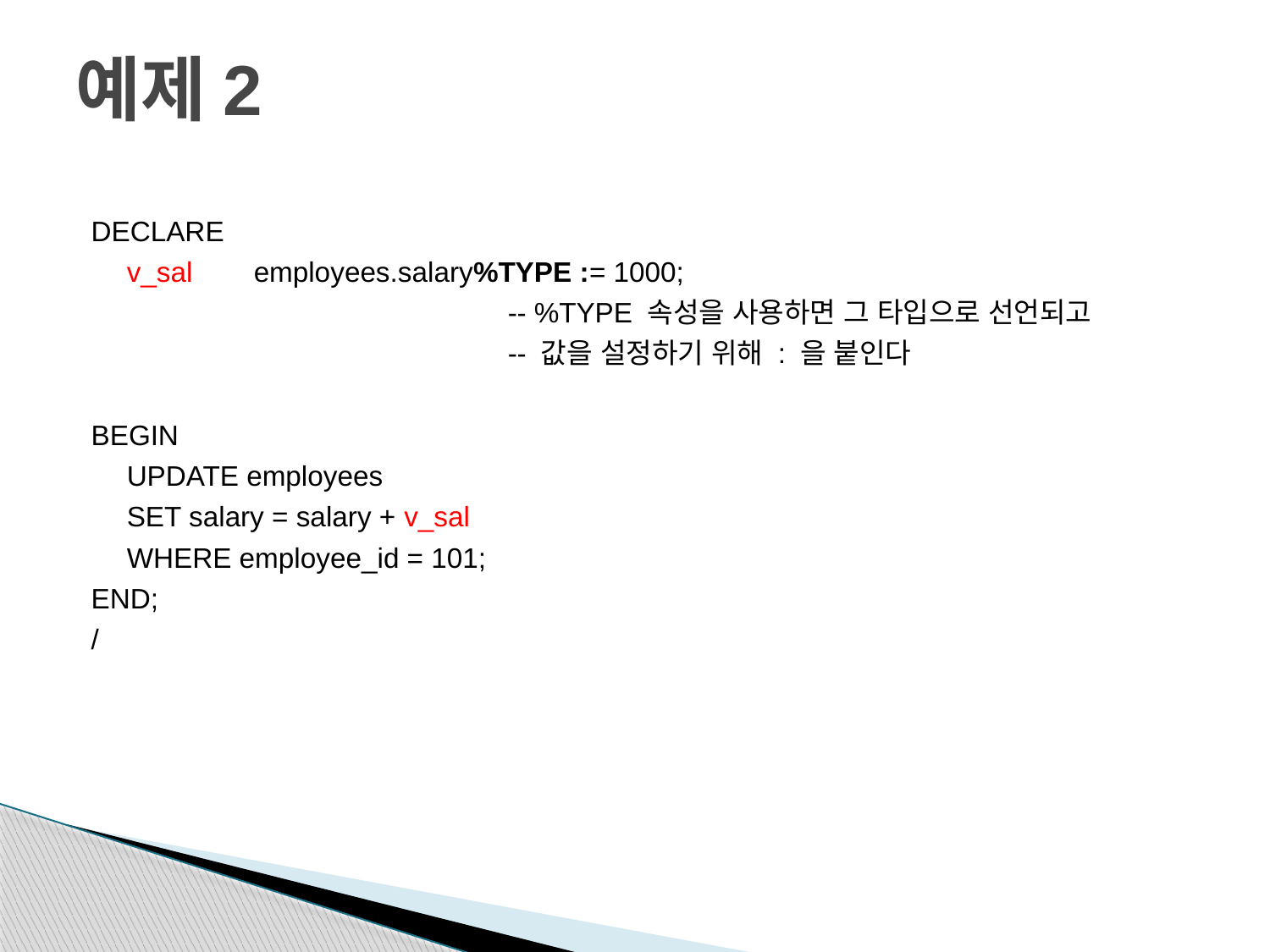

# 예제2

DECLARE
	v_sal	employees.salary%TYPE := 1000;
				-- %TYPE 속성을 사용하면 그 타입으로 선언되고
				-- 값을 설정하기 위해 : 을 붙인다

BEGIN
	UPDATE employees
	SET salary = salary + v_sal
	WHERE employee_id = 101;
END;
/